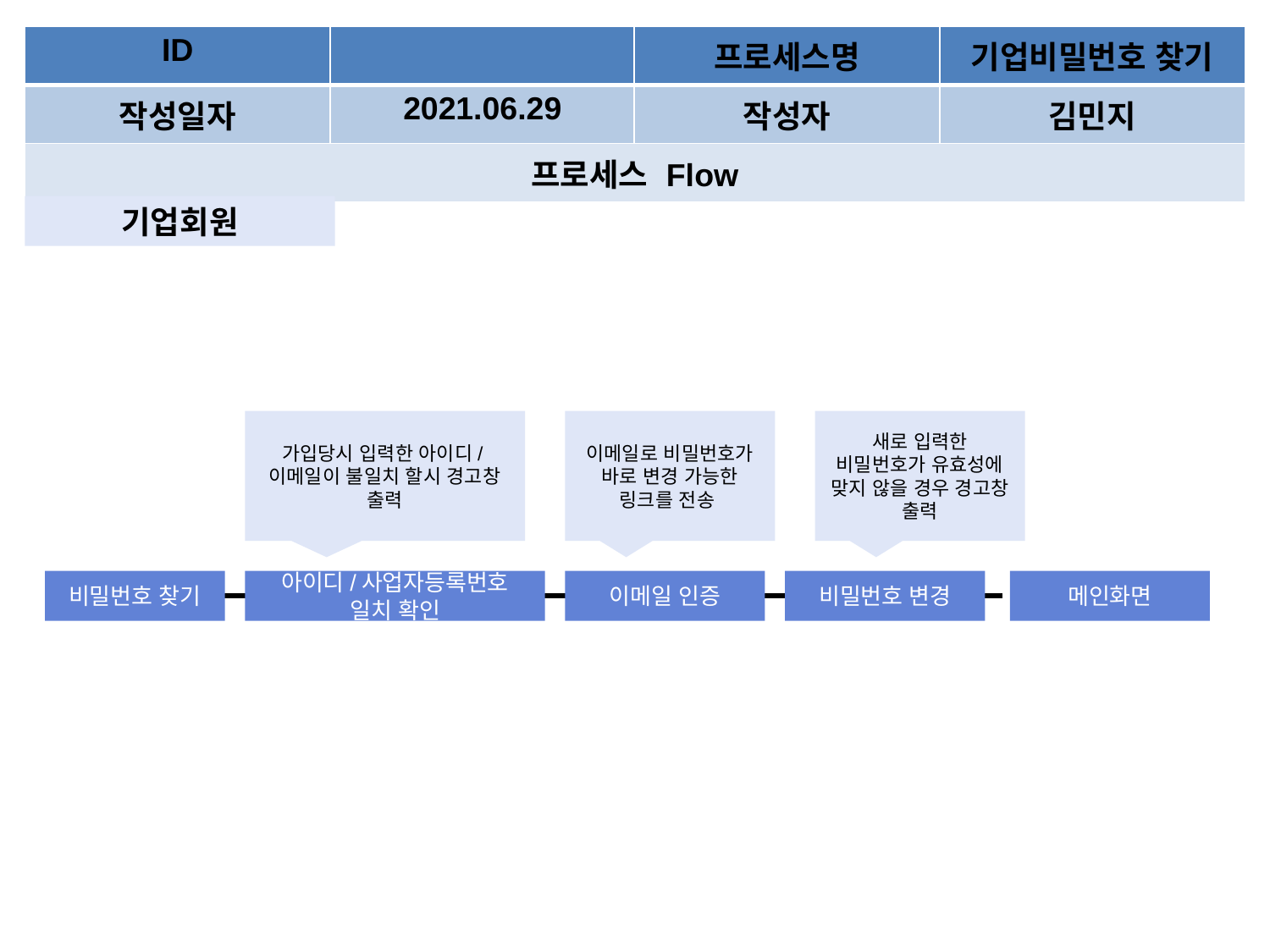

| ID |  |  | 프로세스명 | 기업비밀번호 찾기 |
| --- | --- | --- | --- | --- |
| 작성일자 |  | 2021.06.29 | 작성자 | 김민지 |
| 프로세스 Flow |  |  |  |  |
기업회원
가입당시 입력한 아이디/이메일이 불일치 할시 경고창 출력
이메일로 비밀번호가 바로 변경 가능한 링크를 전송
새로 입력한 비밀번호가 유효성에 맞지 않을 경우 경고창 출력
비밀번호 찾기
아이디/사업자등록번호 일치 확인
이메일 인증
비밀번호 변경
메인화면